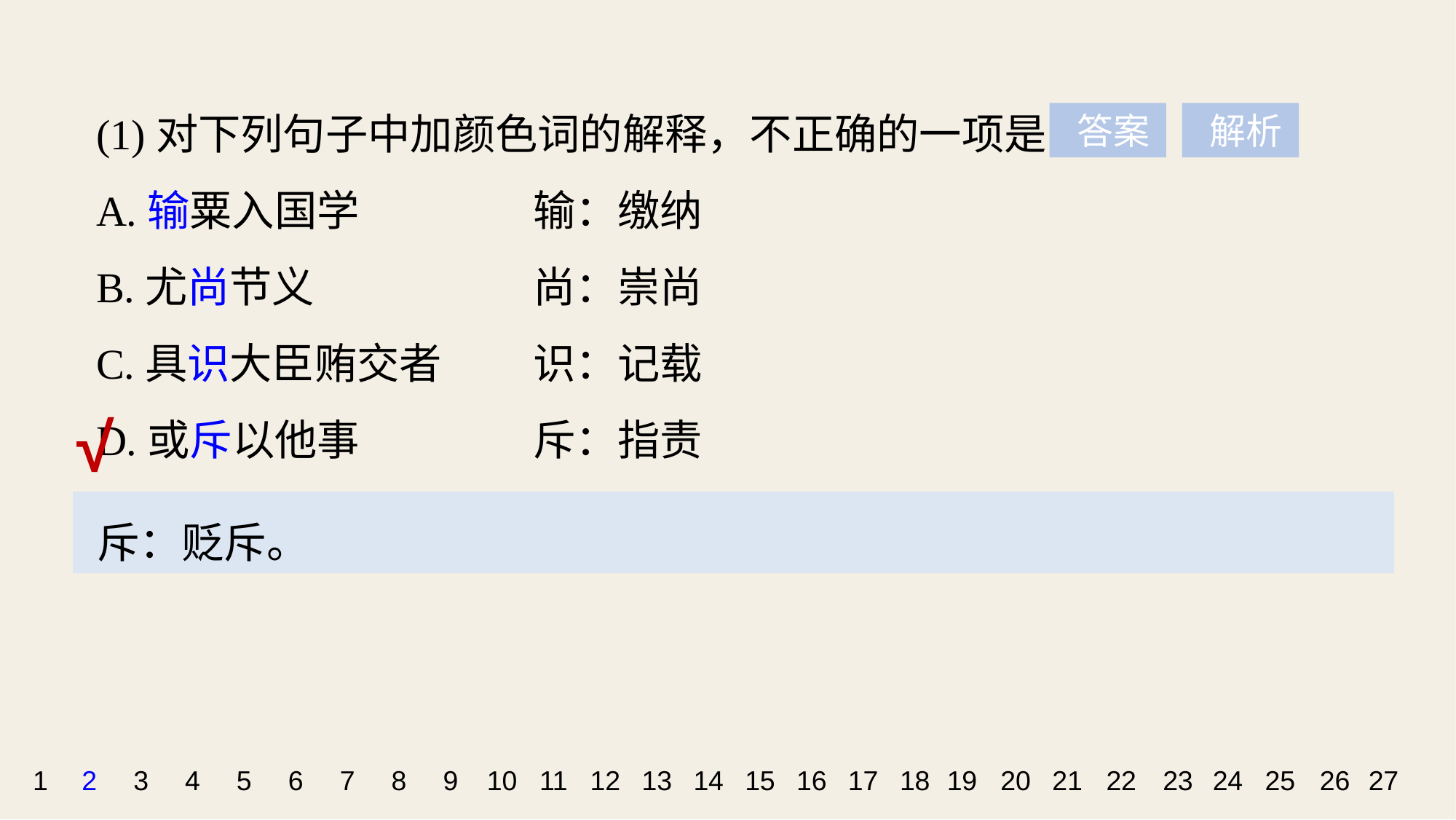

(1)对下列句子中加颜色词的解释，不正确的一项是
A.输粟入国学　　	输：缴纳
B.尤尚节义  		尚：崇尚
C.具识大臣贿交者  	识：记载
D.或斥以他事  		斥：指责
 答案
 解析
√
斥：贬斥。

1
2
3
4
5
6
7
8
9
10
11
12
13
14
15
16
17
18
19
20
21
22
23
24
25
26
27